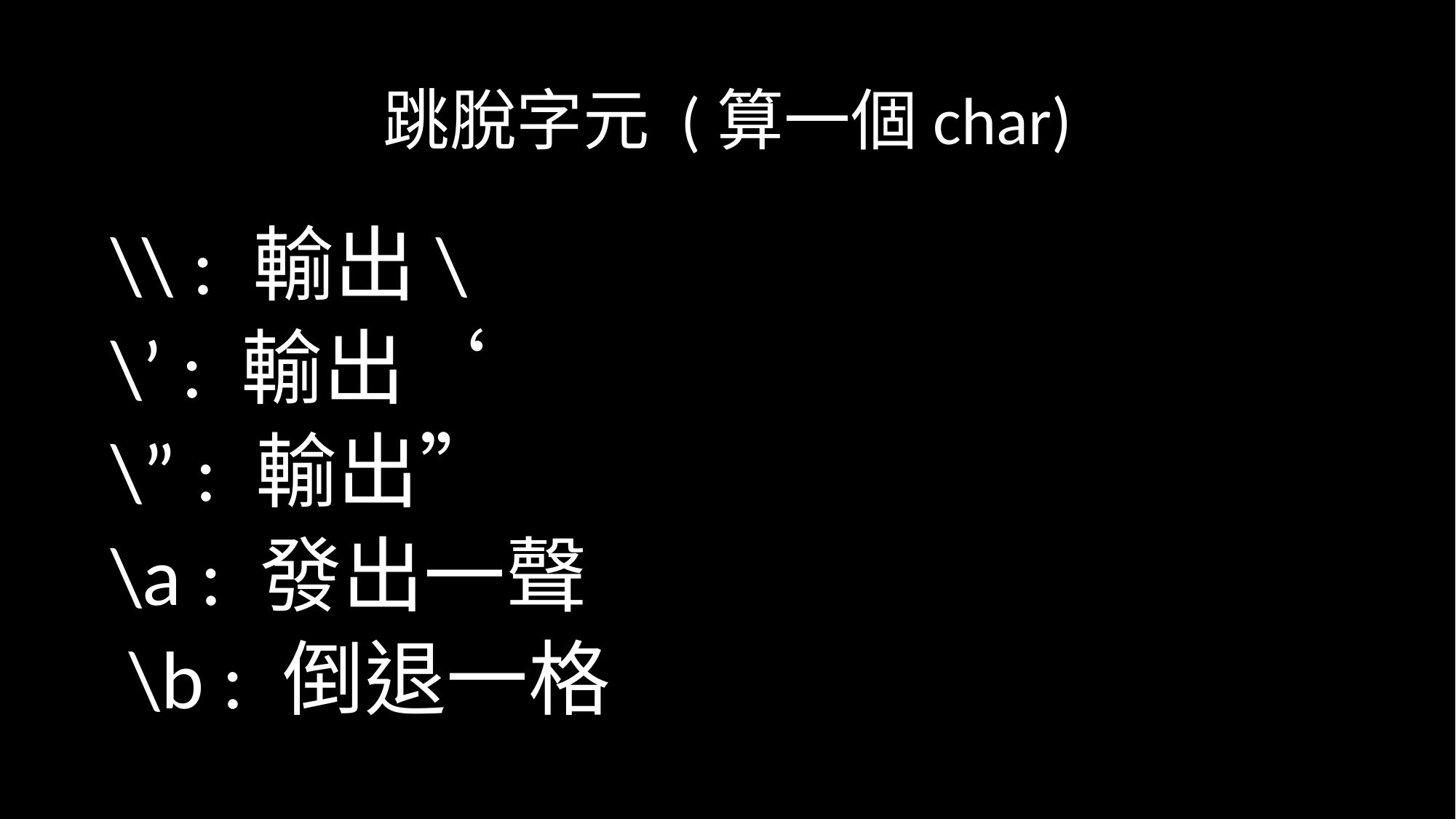

# 跳脫字元 (算一個char)
\\ : 輸出\
\’ : 輸出‘
\” : 輸出”
\a : 發出一聲
 \b : 倒退一格